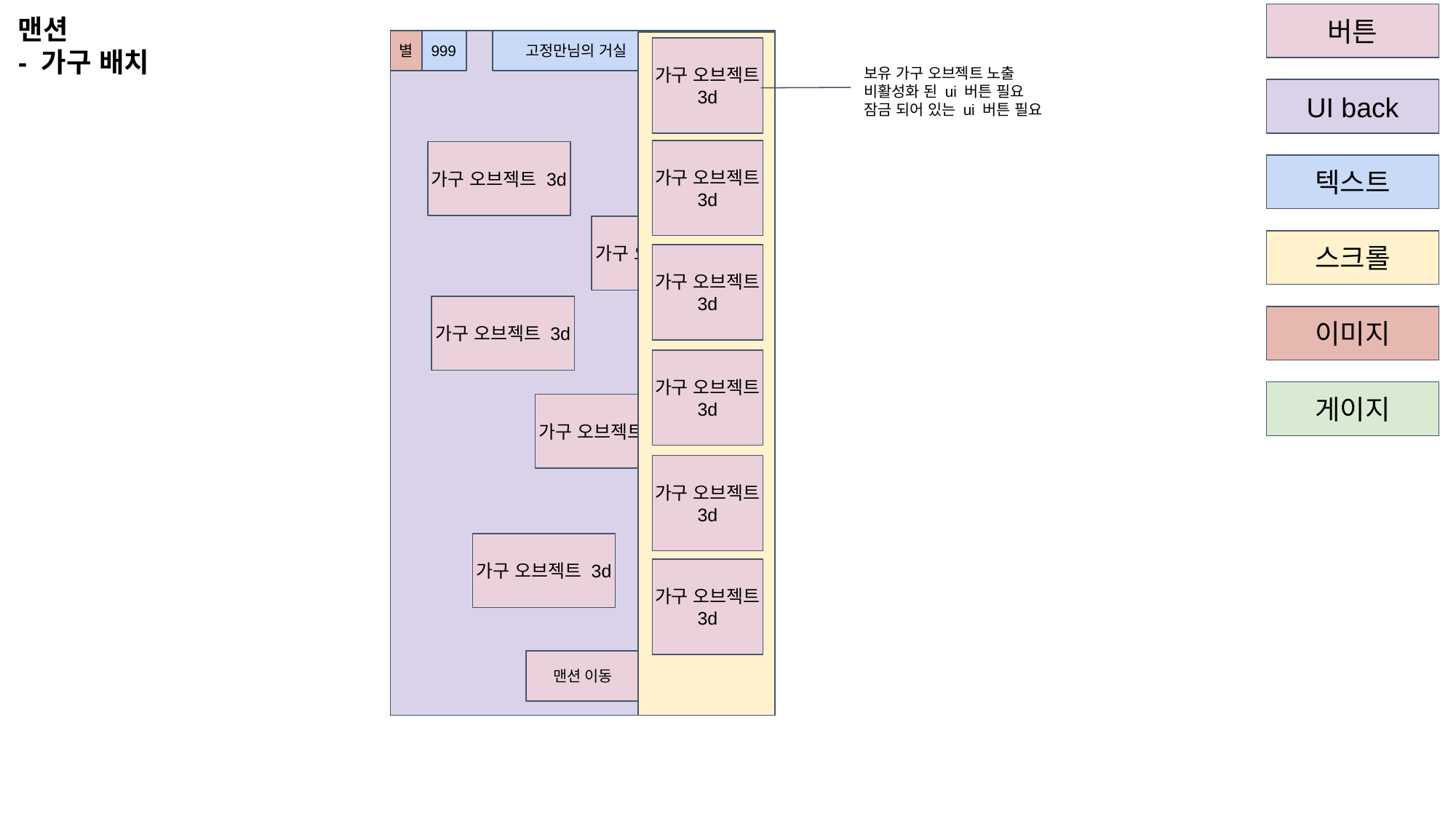

버튼
UI back
텍스트
스크롤
이미지
게이지
맨션
- 가구 배치

별
999
고정만님의 거실
메뉴

이름 변경
가구 오브젝트 3d
보유 가구 오브젝트 노출
비활성화 된 ui 버튼 필요
잠금 되어 있는 ui 버튼 필요
가구 오브젝트 3d
가구 오브젝트 3d
가구 오브젝트 3d
가구 오브젝트 3d
가구 오브젝트 3d
가구 오브젝트 3d
가구 오브젝트 3d
가구 오브젝트 3d
가구 오브젝트 3d
가구 오브젝트 3d
맨션 이동